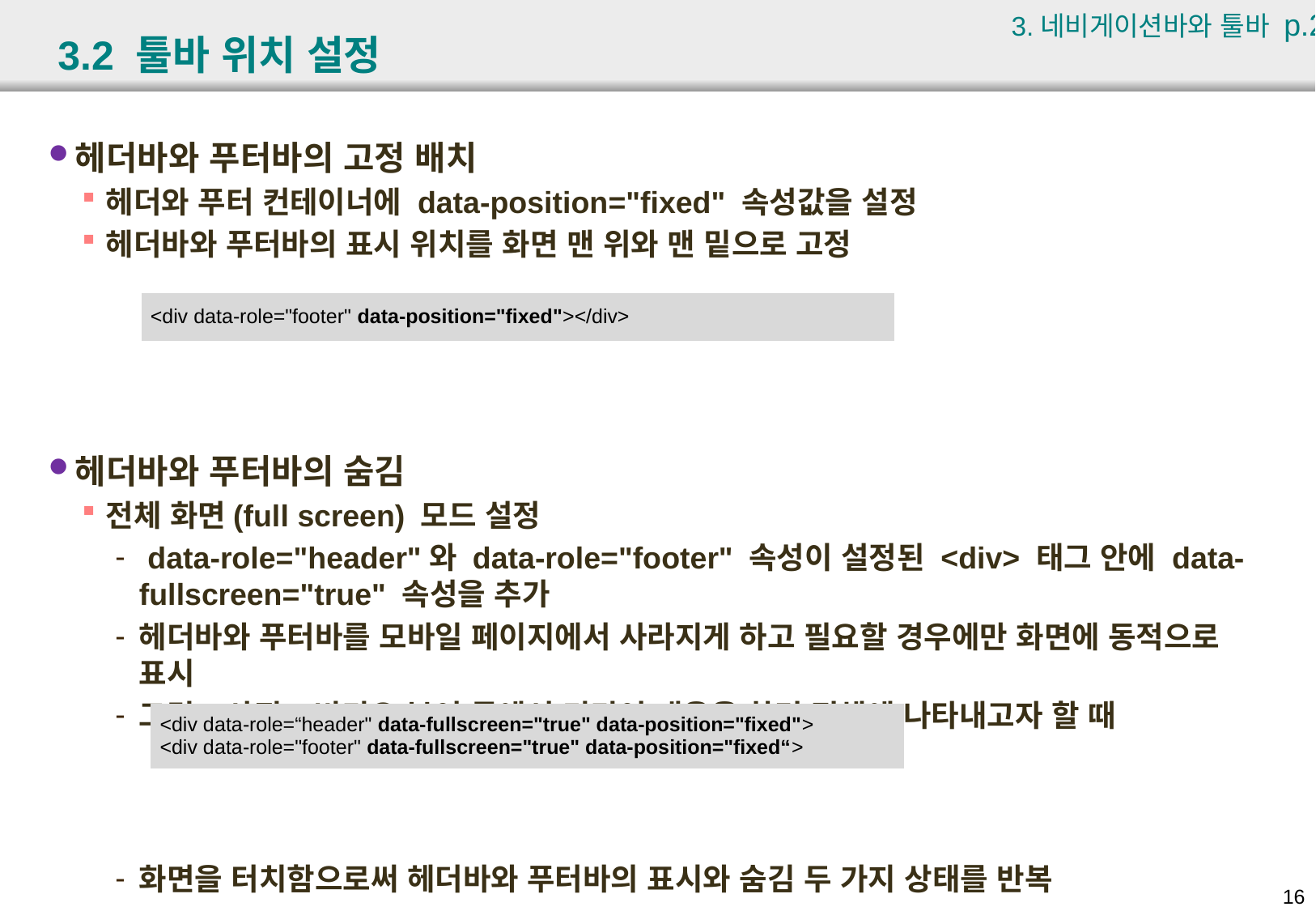

3.네비게이션바와 툴바 p.211
# 3.2 툴바 위치 설정
헤더바와 푸터바의 고정 배치
헤더와 푸터 컨테이너에 data-position="fixed" 속성값을 설정
헤더바와 푸터바의 표시 위치를 화면 맨 위와 맨 밑으로 고정

헤더바와 푸터바의 숨김
전체 화면(full screen) 모드 설정
 data-role="header"와 data-role="footer" 속성이 설정된 <div> 태그 안에 data-fullscreen="true" 속성을 추가
헤더바와 푸터바를 모바일 페이지에서 사라지게 하고 필요할 경우에만 화면에 동적으로 표시
그림, 사진, 비디오 뷰어 등에서 미디어 내용을 화면 전체에 나타내고자 할 때

화면을 터치함으로써 헤더바와 푸터바의 표시와 숨김 두 가지 상태를 반복

| <div data-role="footer" data-position="fixed"></div> |
| --- |
| <div data-role=“header" data-fullscreen="true" data-position="fixed"> <div data-role="footer" data-fullscreen="true" data-position="fixed“> |
| --- |